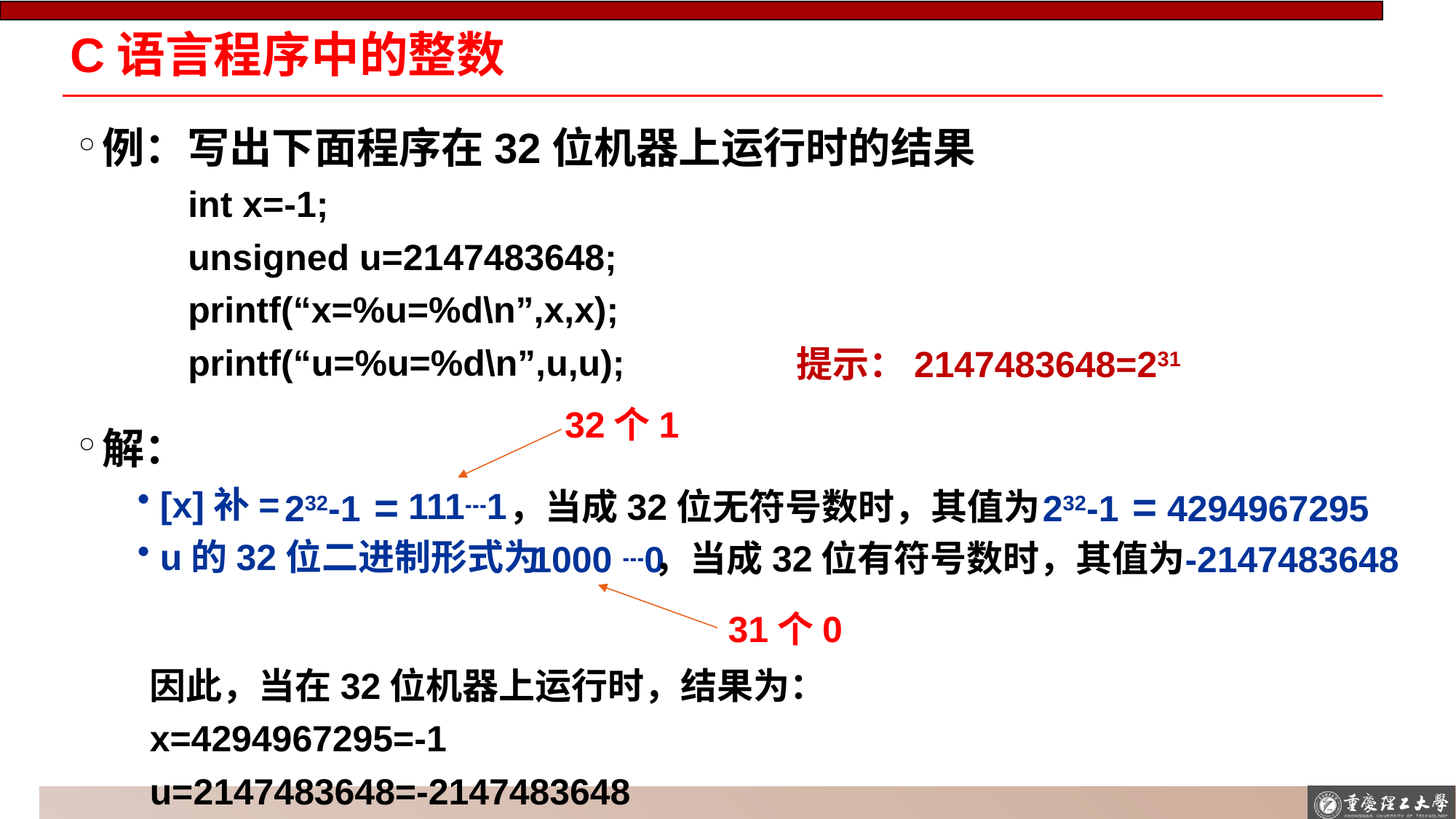

# C语言程序中的整数
例：写出下面程序在32位机器上运行时的结果

解：
[x]补=
u的32位二进制形式为
int x=-1;
unsigned u=2147483648;
printf(“x=%u=%d\n”,x,x);
printf(“u=%u=%d\n”,u,u);
提示：2147483648=231
32个1
=
=
111┄1
，当成32位无符号数时，其值为
232-1
232-1
4294967295
，当成32位有符号数时，其值为
1000 ┄0
-2147483648
31个0
因此，当在32位机器上运行时，结果为：
x=4294967295=-1
u=2147483648=-2147483648